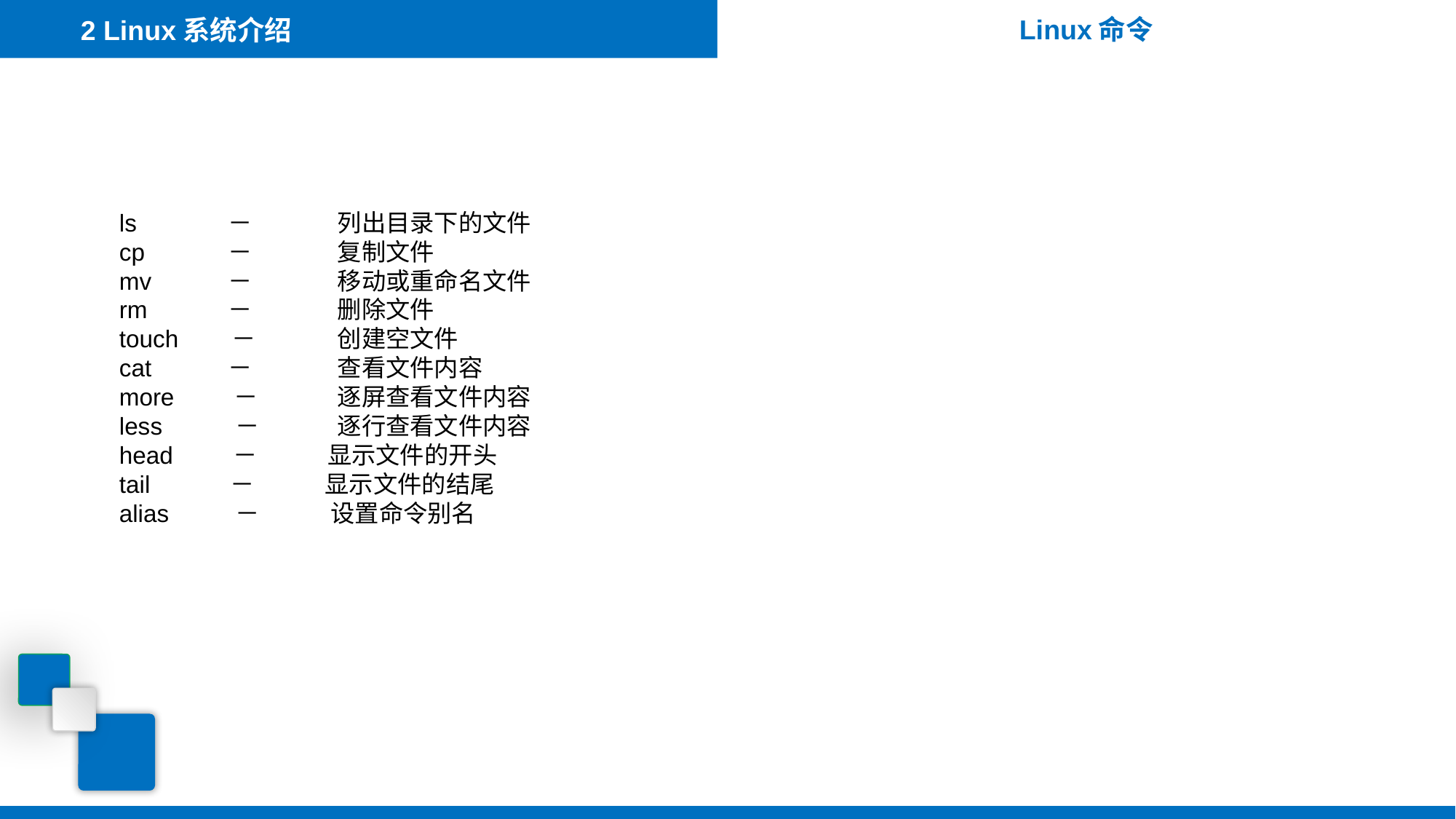

2 Linux系统介绍
Linux命令

ls	－	列出目录下的文件
cp	－	复制文件
mv	－	移动或重命名文件
rm	－	删除文件
touch       －	创建空文件
cat	－	查看文件内容
more        －	逐屏查看文件内容
less          －	逐行查看文件内容
head        －             显示文件的开头
tail           －             显示文件的结尾
alias         －             设置命令别名